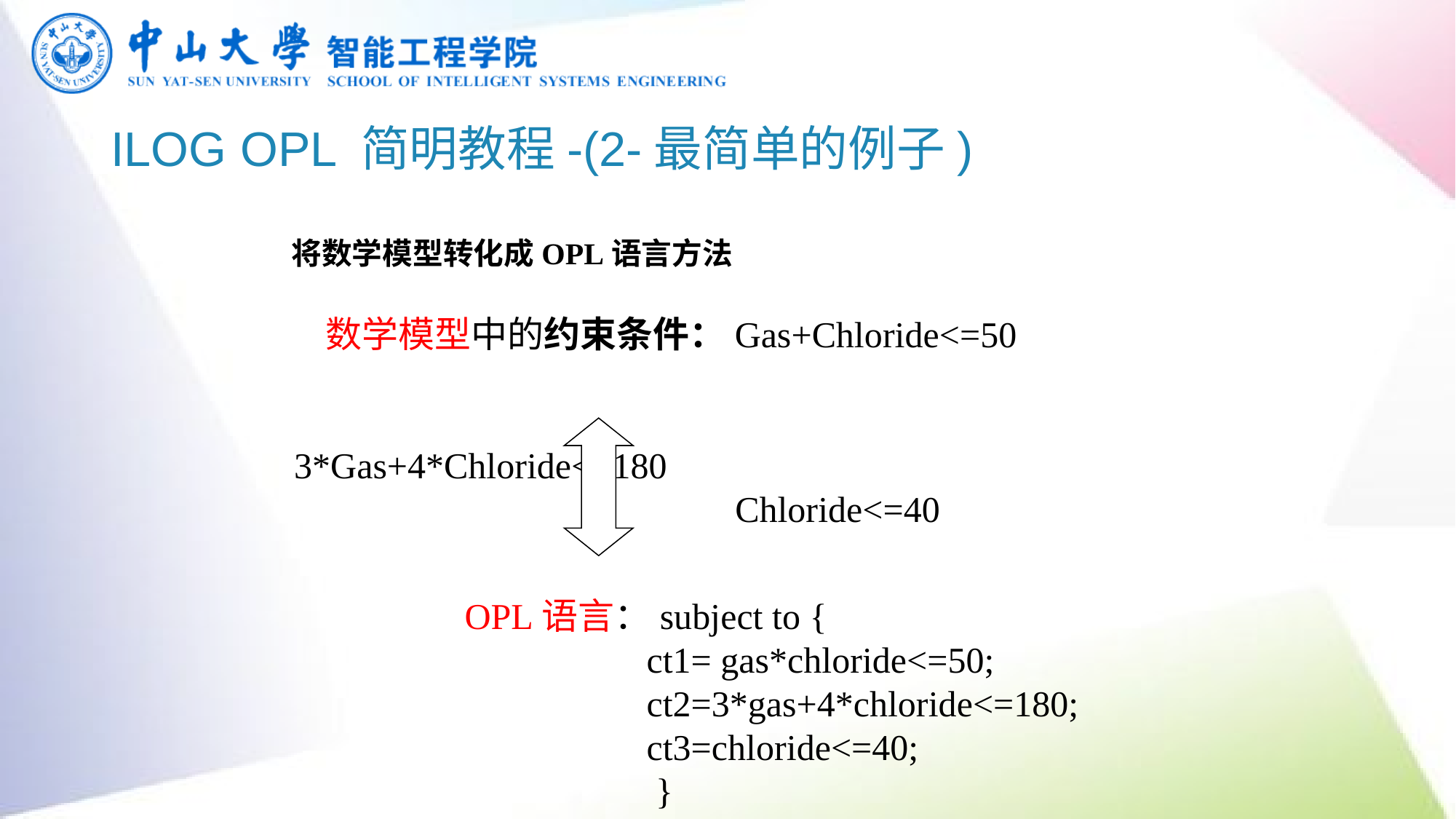

# ILOG OPL 简明教程-(2-最简单的例子)
将数学模型转化成OPL语言方法

数学模型中的约束条件：Gas+Chloride<=50
  			            3*Gas+4*Chloride<=180
                                             Chloride<=40

OPL语言：subject to {
                    ct1= gas*chloride<=50;
                    ct2=3*gas+4*chloride<=180;
                    ct3=chloride<=40;
                     }